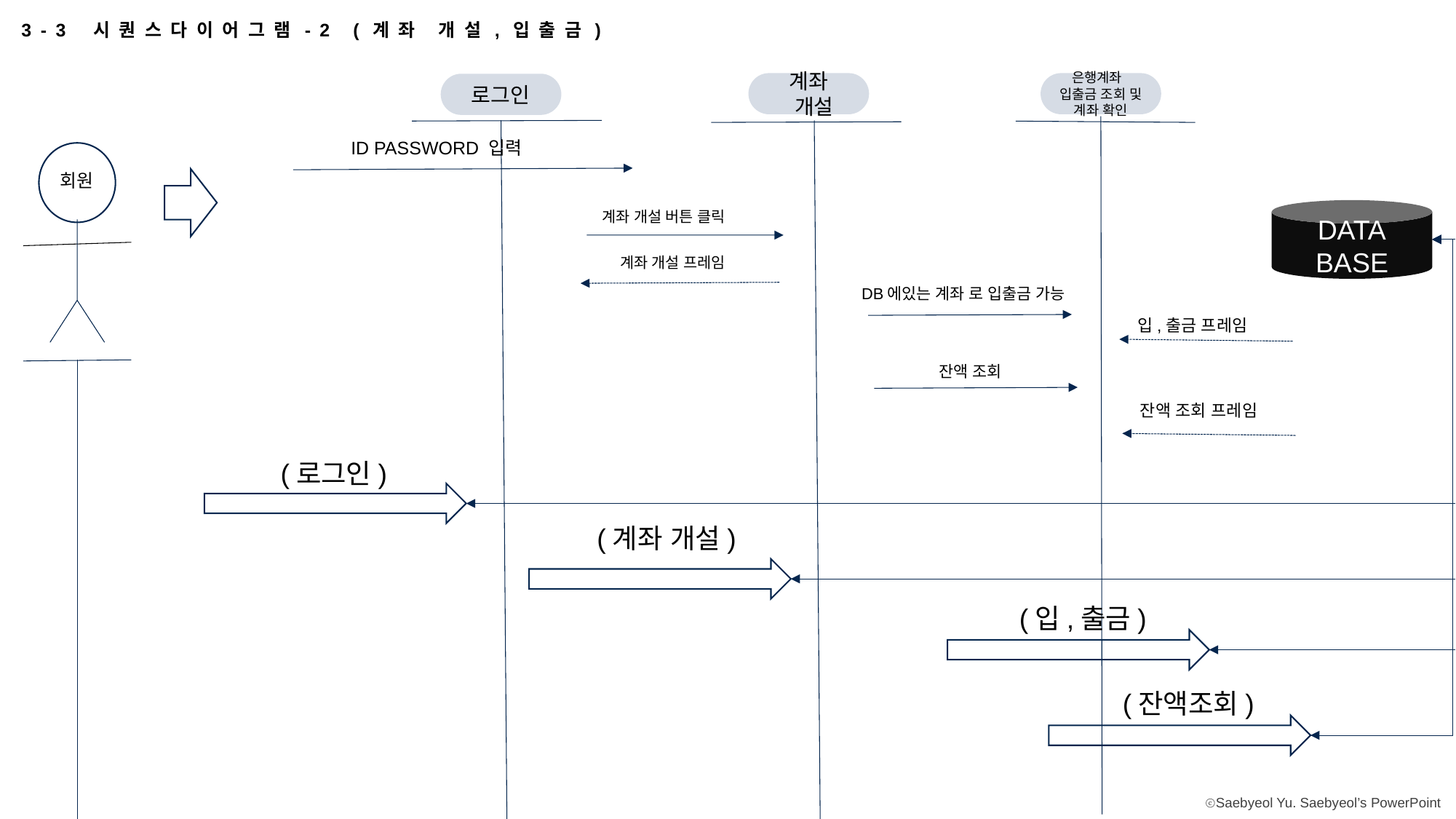

3-3 시퀀스다이어그램-2 (계좌 개설,입출금)
Part 2
은행계좌
입출금 조회 및 계좌 확인
계좌
 개설
로그인
ID PASSWORD 입력

회원

DATA
BASE
계좌 개설 버튼 클릭
계좌 개설 프레임
DB에있는 계좌 로 입출금 가능
입,출금 프레임
잔액 조회

잔액 조회 프레임

(로그인)
(계좌 개설)

(입,출금)

(잔액조회)